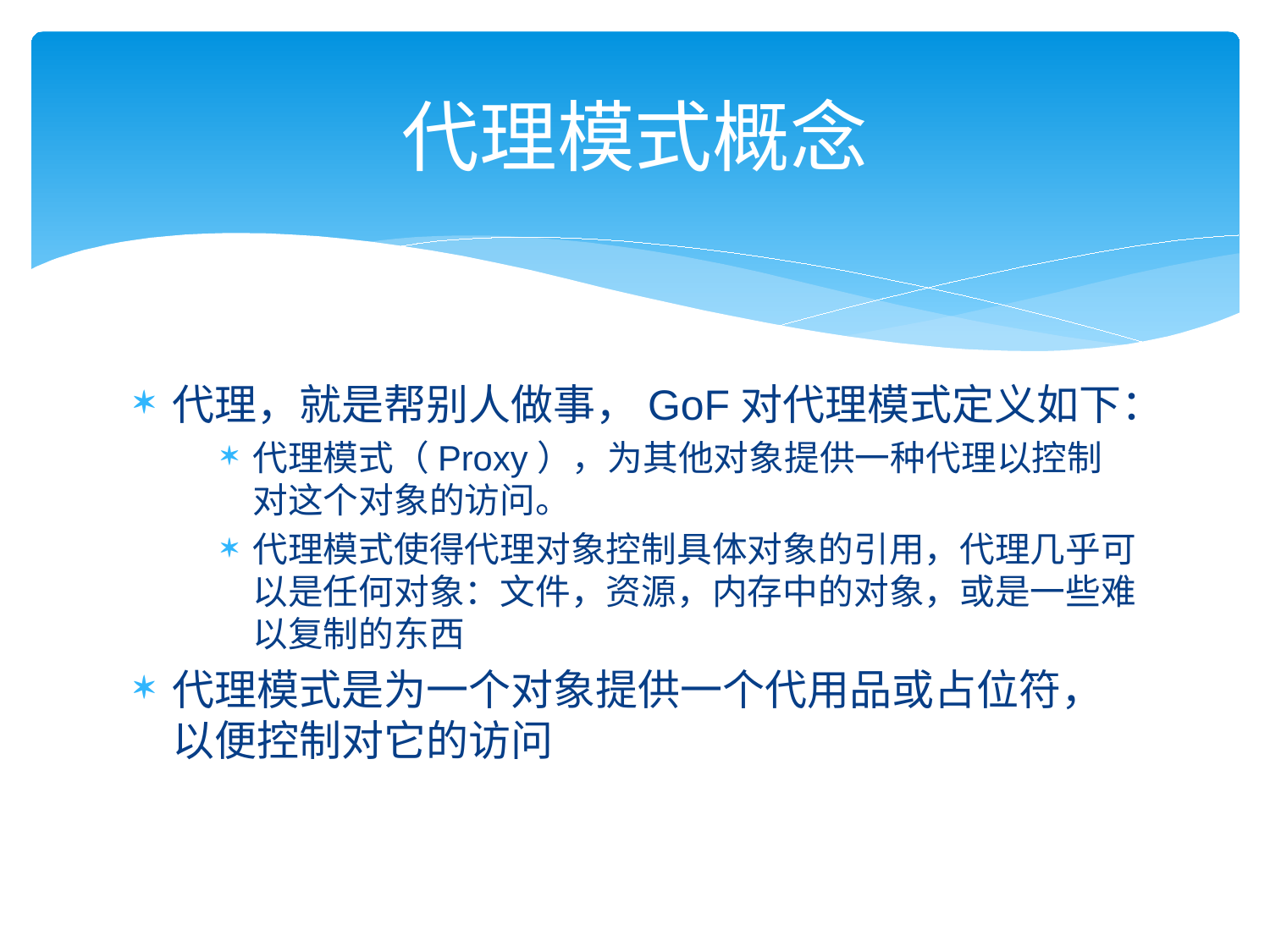

# 代理模式概念
代理，就是帮别人做事，GoF对代理模式定义如下：
代理模式（Proxy），为其他对象提供一种代理以控制对这个对象的访问。
代理模式使得代理对象控制具体对象的引用，代理几乎可以是任何对象：文件，资源，内存中的对象，或是一些难以复制的东西
代理模式是为一个对象提供一个代用品或占位符，以便控制对它的访问